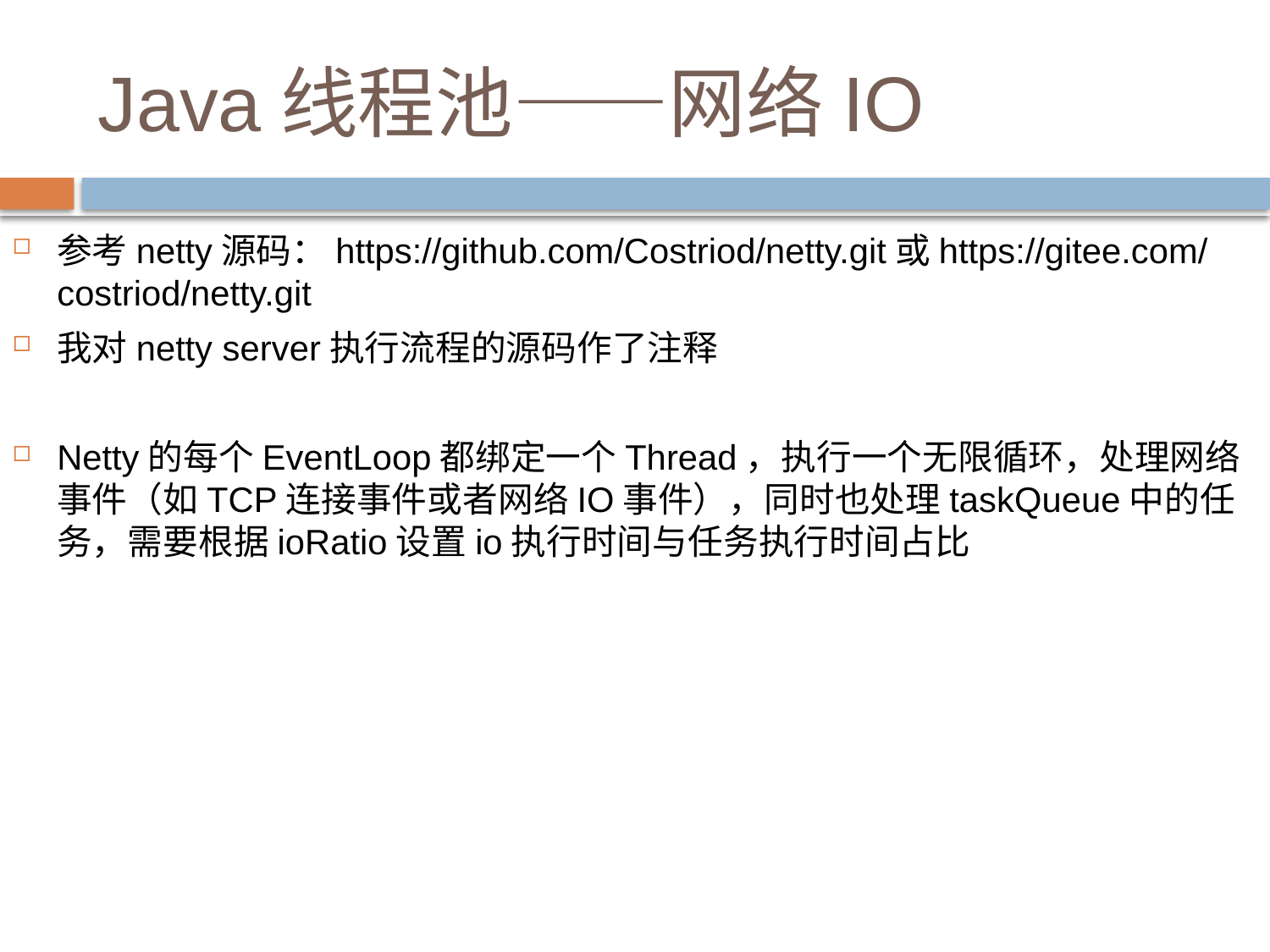

# Java线程池——网络IO
参考netty源码：https://github.com/Costriod/netty.git或https://gitee.com/costriod/netty.git
我对netty server执行流程的源码作了注释

Netty的每个EventLoop都绑定一个Thread，执行一个无限循环，处理网络事件（如TCP连接事件或者网络IO事件），同时也处理taskQueue中的任务，需要根据ioRatio设置io执行时间与任务执行时间占比